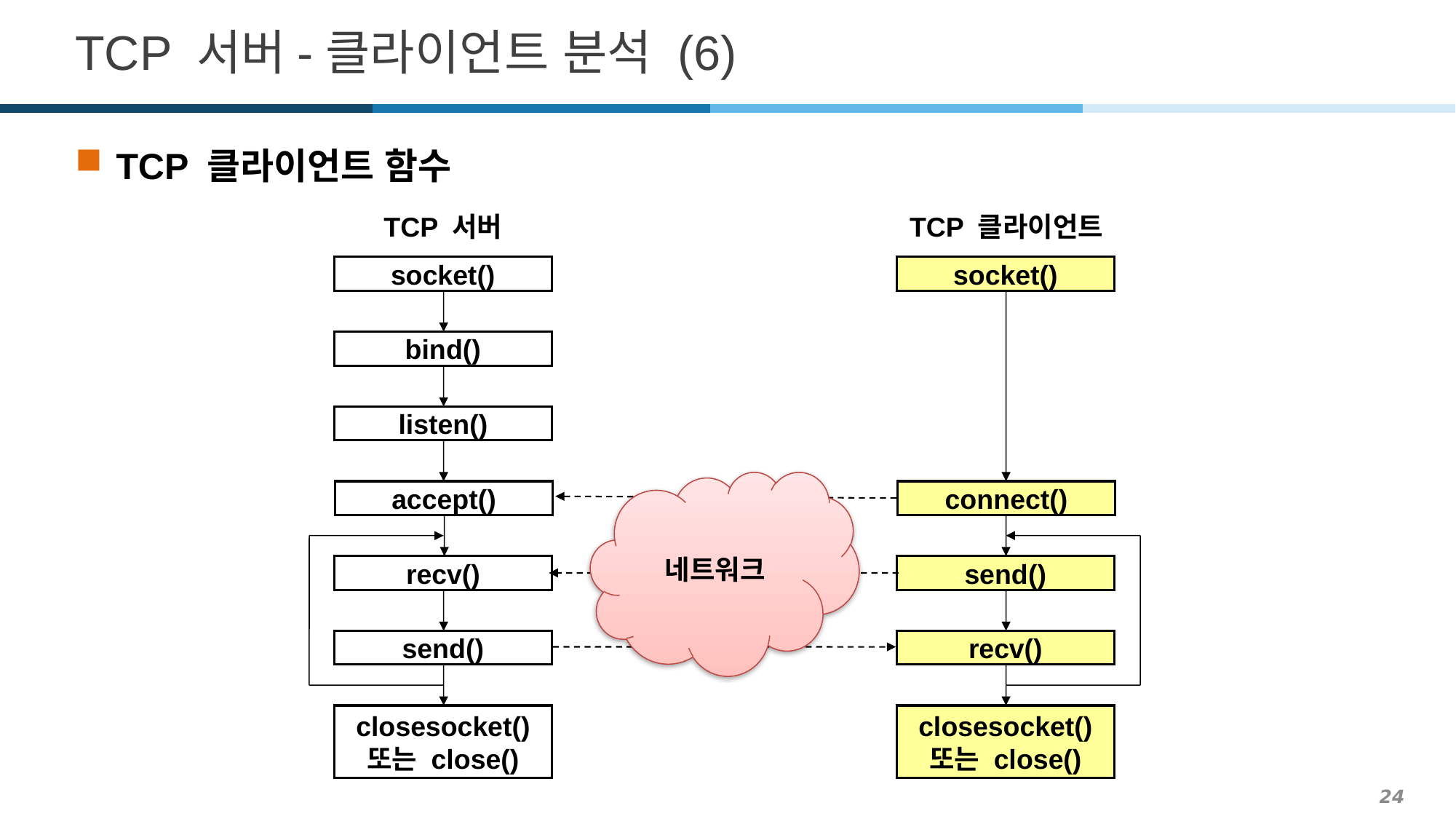

# TCP 서버-클라이언트 분석 (6)
TCP 클라이언트 함수

TCP 서버
TCP 클라이언트
socket()
socket()

bind()

listen()

네트워크
accept()
connect()

recv()
send()

send()
recv()

closesocket()
또는 close()
closesocket()
또는 close()